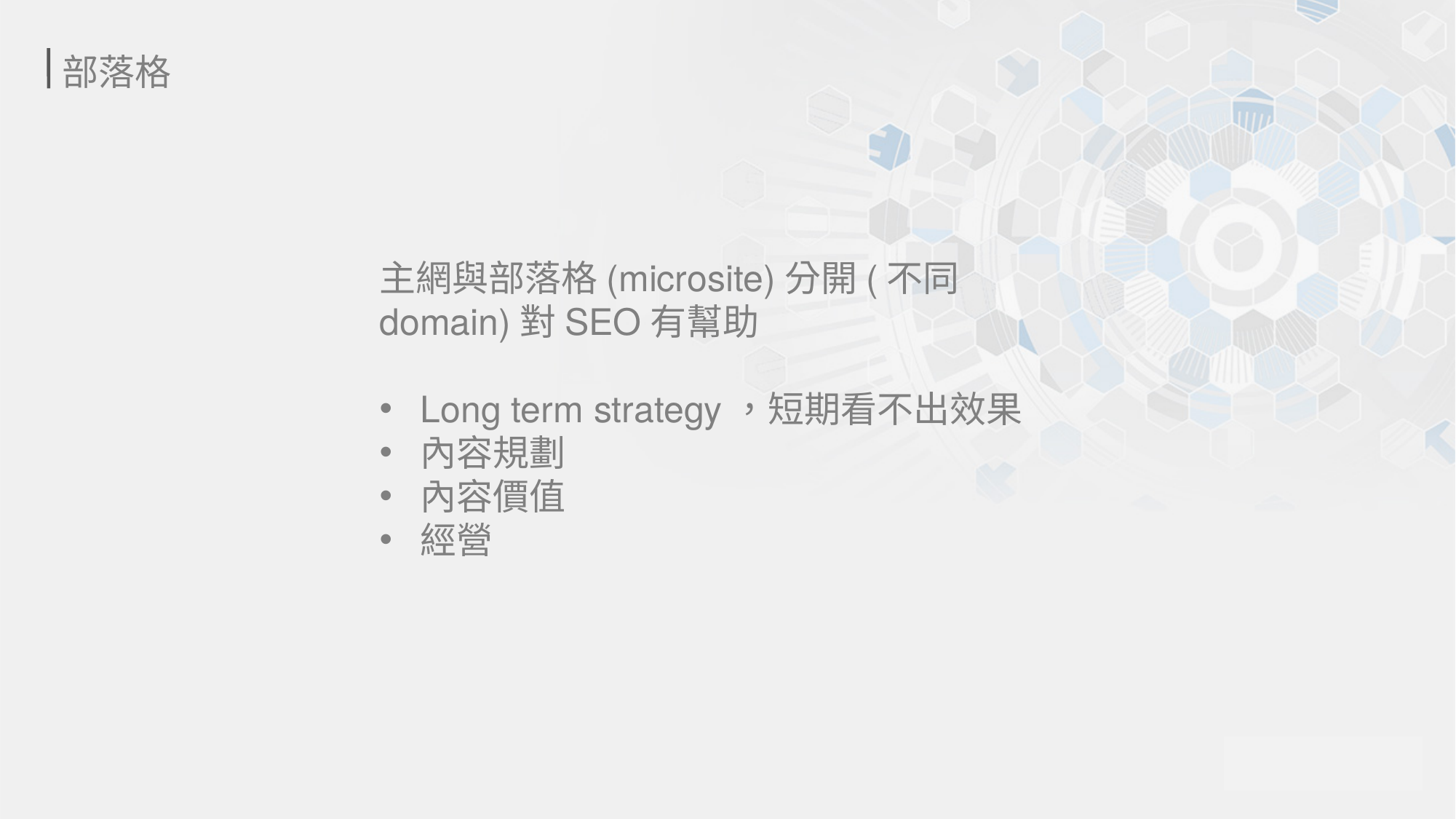

部落格

主網與部落格(microsite)分開(不同domain)對SEO有幫助

Long term strategy，短期看不出效果
內容規劃
內容價值
經營